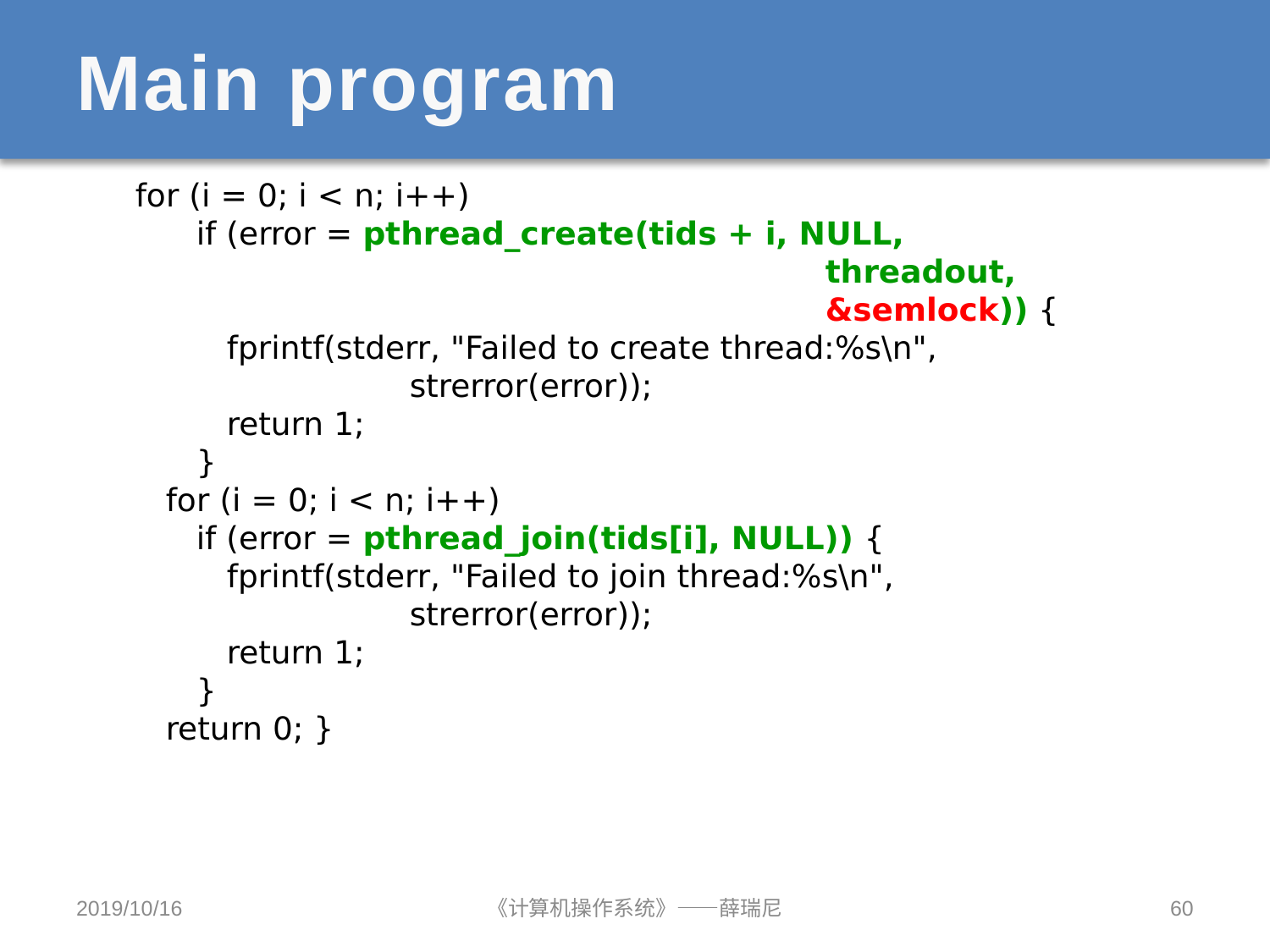

# Main program
for (i = 0; i < n; i++)
      if (error = pthread_create(tids + i, NULL,
					     threadout,
					     &semlock)) {
         fprintf(stderr, "Failed to create thread:%s\n",
		  strerror(error));
         return 1;
      }
   for (i = 0; i < n; i++)
      if (error = pthread_join(tids[i], NULL)) {
         fprintf(stderr, "Failed to join thread:%s\n",
		  strerror(error));
         return 1;
      }
   return 0; }

2019/10/16
《计算机操作系统》——薛瑞尼
60